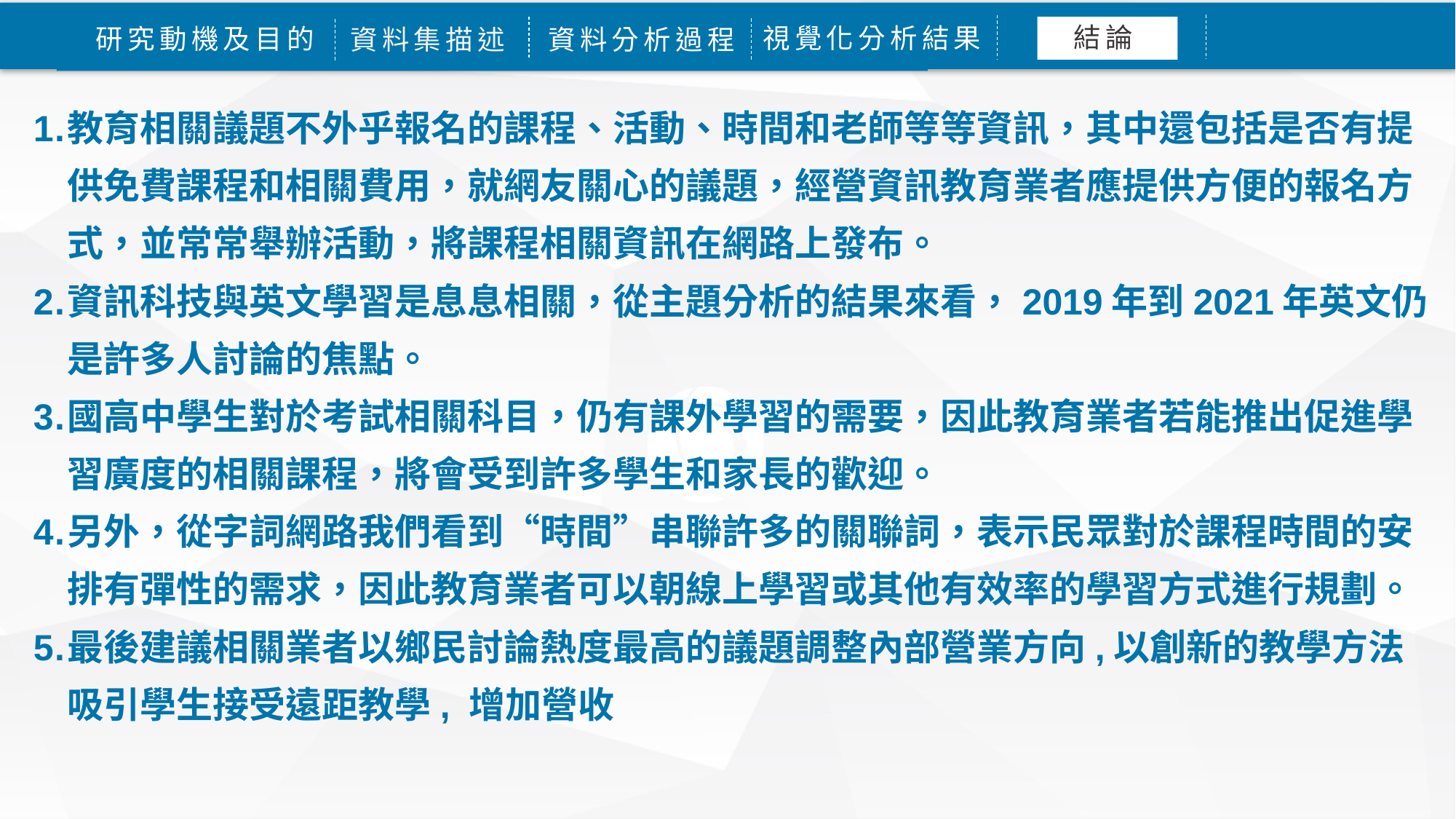

結論

視覺化分析結果
研究動機及目的

資料集描述
資料分析過程
论文绪论
研究方法
研究结果
问题讨论
论文总结

教育相關議題不外乎報名的課程、活動、時間和老師等等資訊，其中還包括是否有提供免費課程和相關費用，就網友關心的議題，經營資訊教育業者應提供方便的報名方式，並常常舉辦活動，將課程相關資訊在網路上發布。
資訊科技與英文學習是息息相關，從主題分析的結果來看，2019年到2021年英文仍是許多人討論的焦點。
國高中學生對於考試相關科目，仍有課外學習的需要，因此教育業者若能推出促進學習廣度的相關課程，將會受到許多學生和家長的歡迎。
另外，從字詞網路我們看到“時間”串聯許多的關聯詞，表示民眾對於課程時間的安排有彈性的需求，因此教育業者可以朝線上學習或其他有效率的學習方式進行規劃。
最後建議相關業者以鄉民討論熱度最高的議題調整內部營業方向,以創新的教學方法吸引學生接受遠距教學, 增加營收